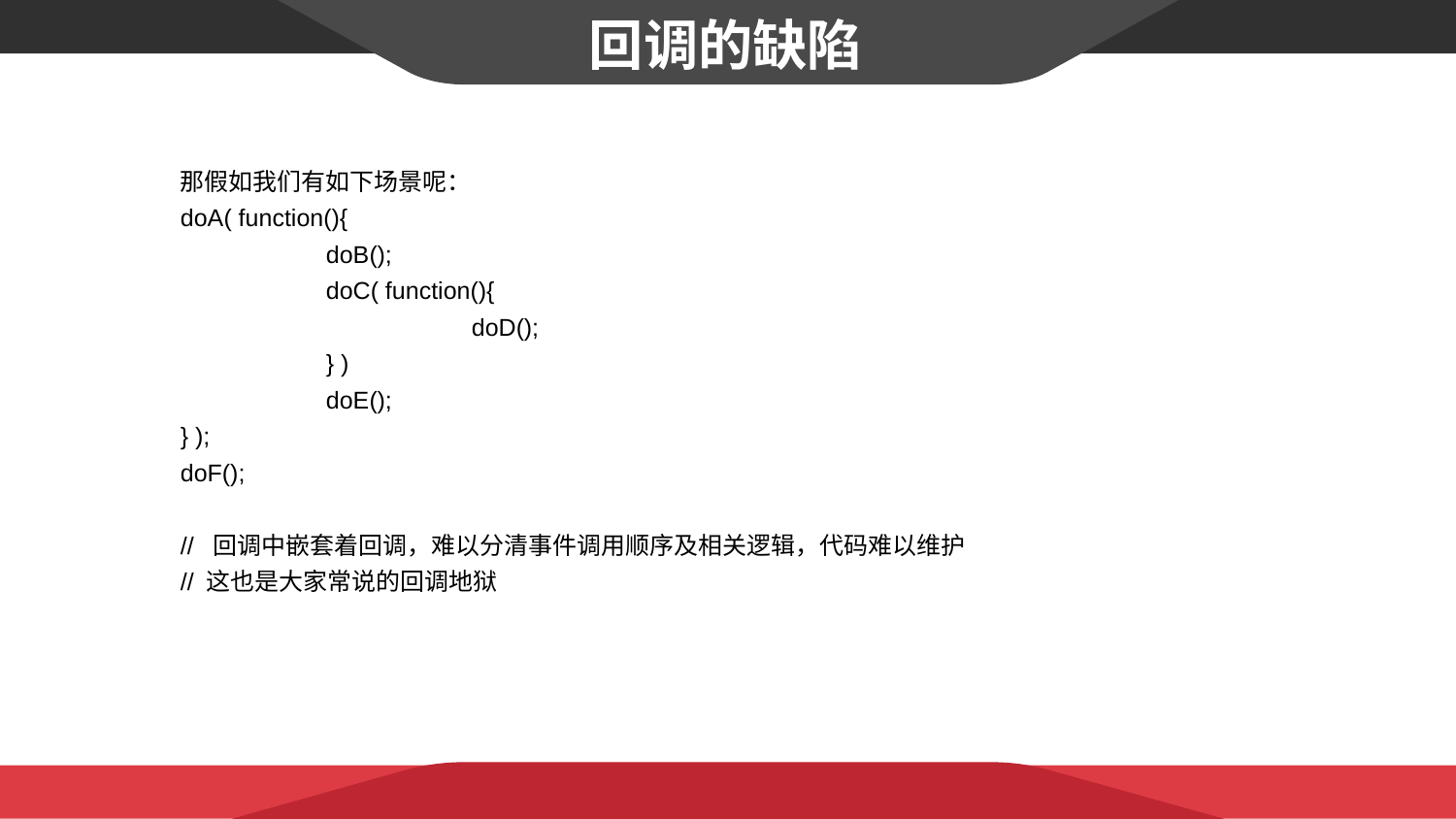

回调的缺陷
那假如我们有如下场景呢：
doA( function(){
	doB();
	doC( function(){
		doD();
	} )
	doE();
} );
doF();

//  回调中嵌套着回调，难以分清事件调用顺序及相关逻辑，代码难以维护
// 这也是大家常说的回调地狱